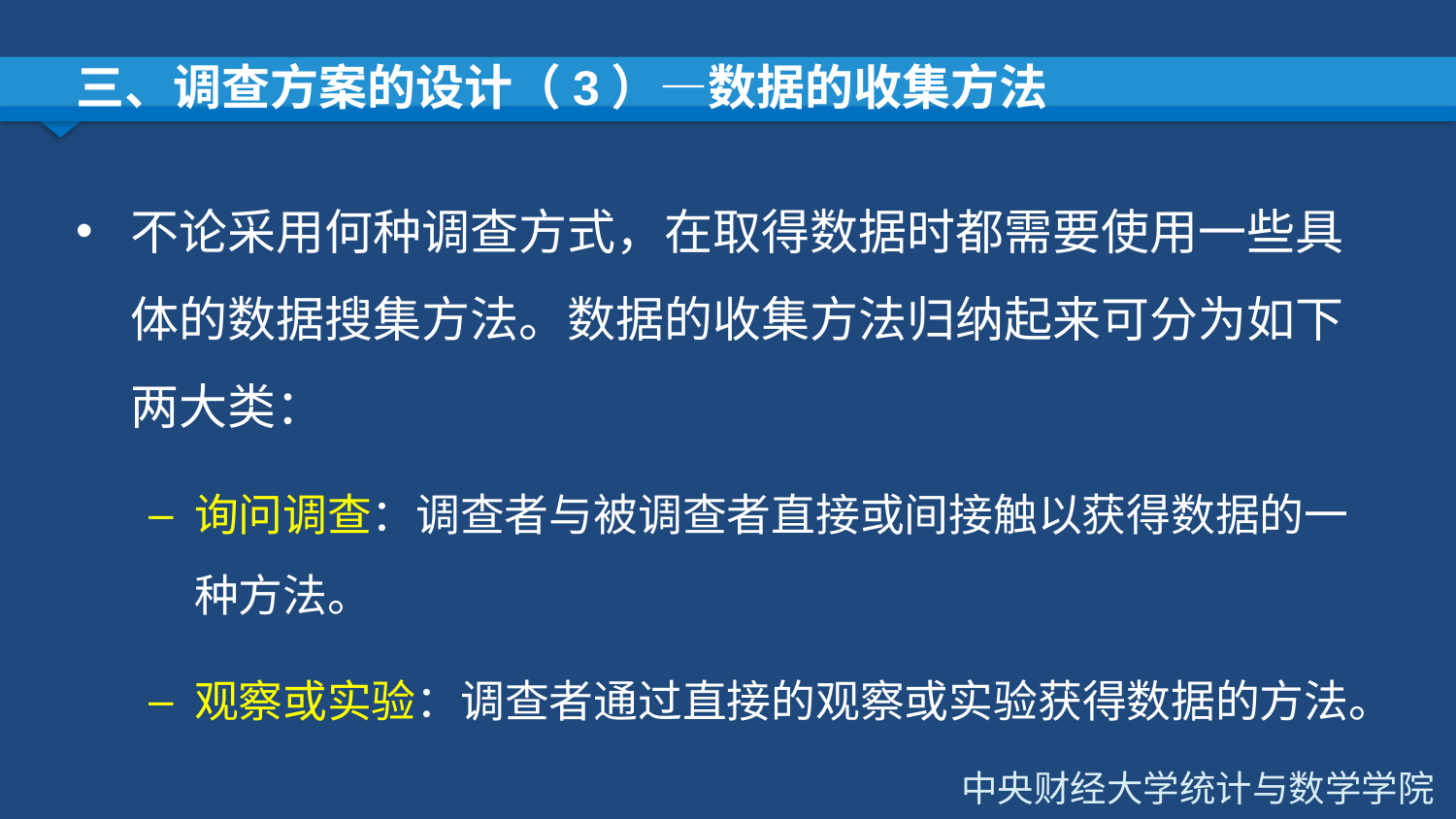

# 三、调查方案的设计（3）—数据的收集方法
不论采用何种调查方式，在取得数据时都需要使用一些具体的数据搜集方法。数据的收集方法归纳起来可分为如下两大类：
询问调查：调查者与被调查者直接或间接触以获得数据的一种方法。
观察或实验：调查者通过直接的观察或实验获得数据的方法。